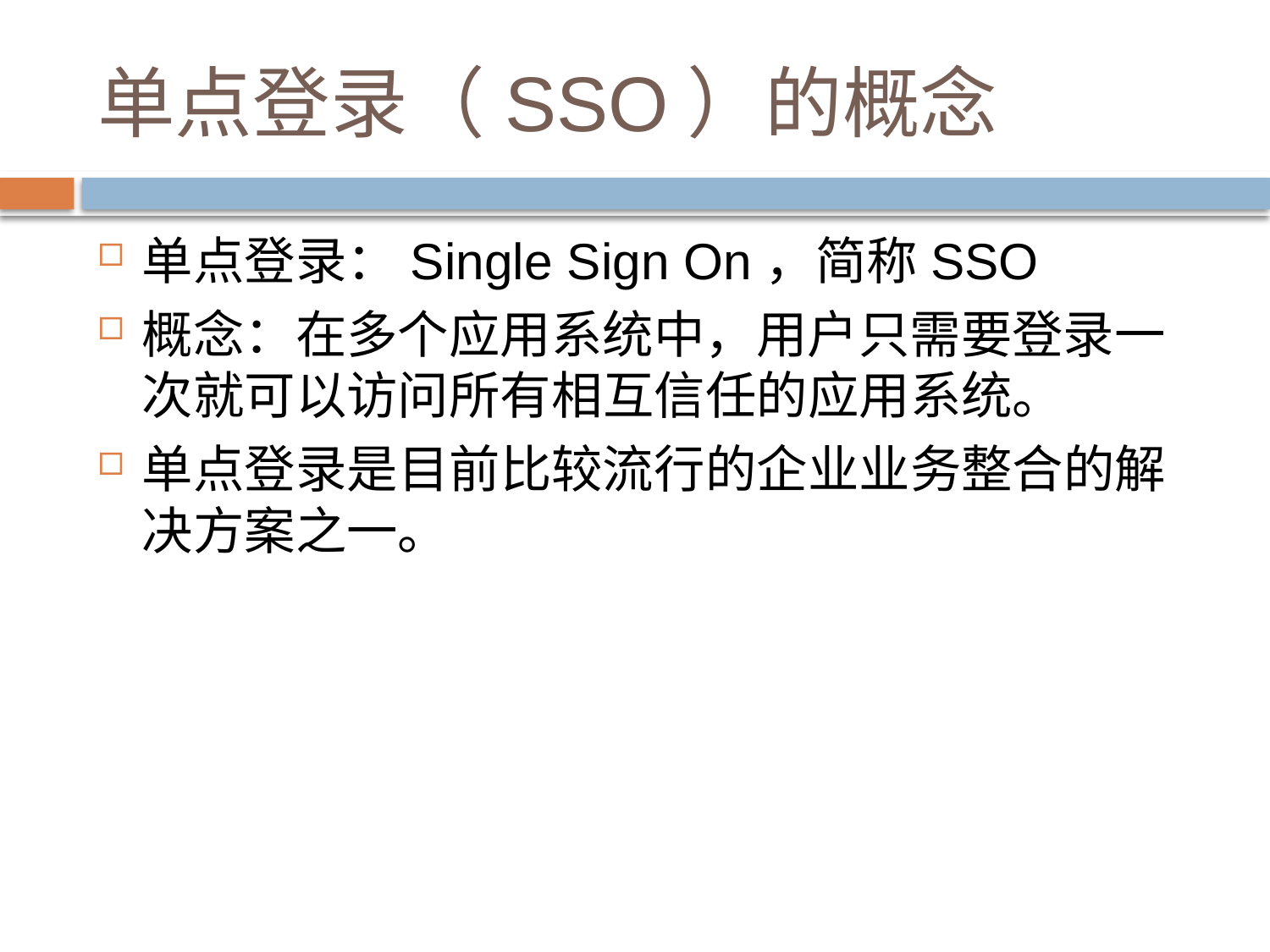

# 单点登录（SSO）的概念
单点登录：Single Sign On，简称SSO
概念：在多个应用系统中，用户只需要登录一次就可以访问所有相互信任的应用系统。
单点登录是目前比较流行的企业业务整合的解决方案之一。